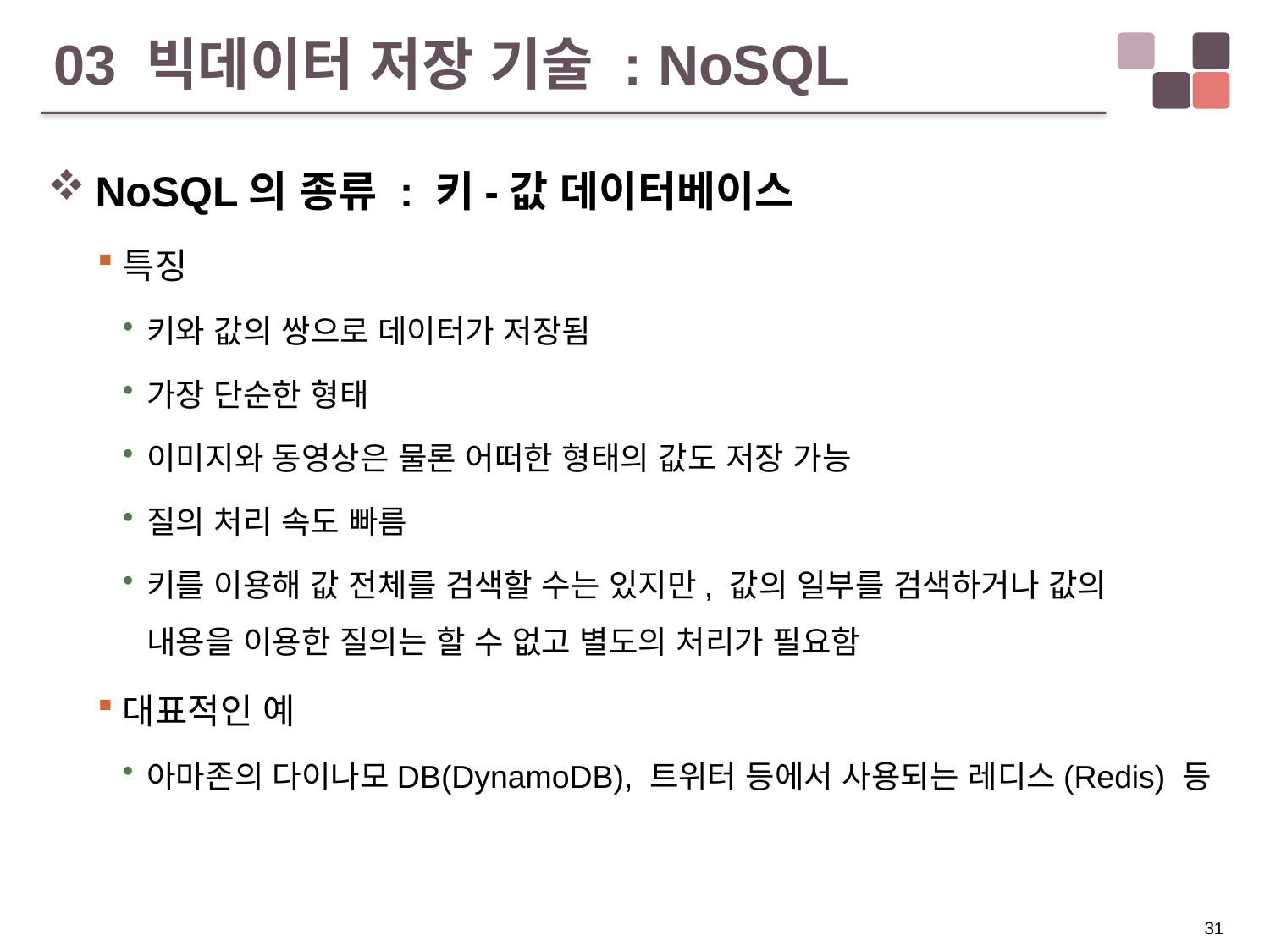

# 03 빅데이터 저장 기술 : NoSQL
NoSQL의 종류 : 키-값 데이터베이스
특징
키와 값의 쌍으로 데이터가 저장됨
가장 단순한 형태
이미지와 동영상은 물론 어떠한 형태의 값도 저장 가능
질의 처리 속도 빠름
키를 이용해 값 전체를 검색할 수는 있지만, 값의 일부를 검색하거나 값의
내용을 이용한 질의는 할 수 없고 별도의 처리가 필요함
대표적인 예
아마존의 다이나모DB(DynamoDB), 트위터 등에서 사용되는 레디스(Redis) 등